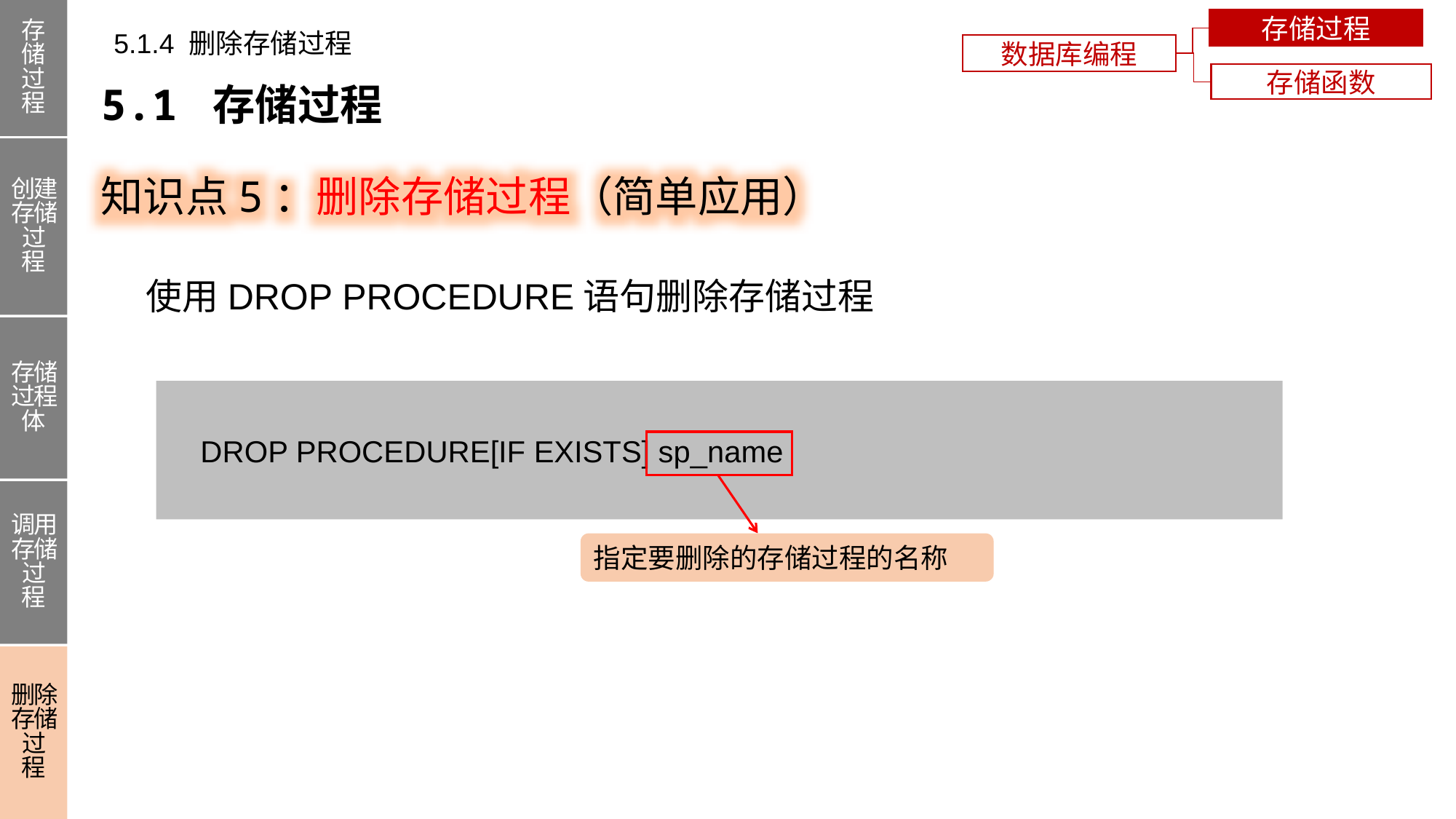

存储过程
创建存储过程
存储过程体
调用存储过程
删除存储过程
存储过程
5.1.4 删除存储过程
数据库编程
存储函数
5.1 存储过程
知识点5：删除存储过程（简单应用）
使用DROP PROCEDURE语句删除存储过程
    DROP PROCEDURE[IF EXISTS] sp_name

指定要删除的存储过程的名称